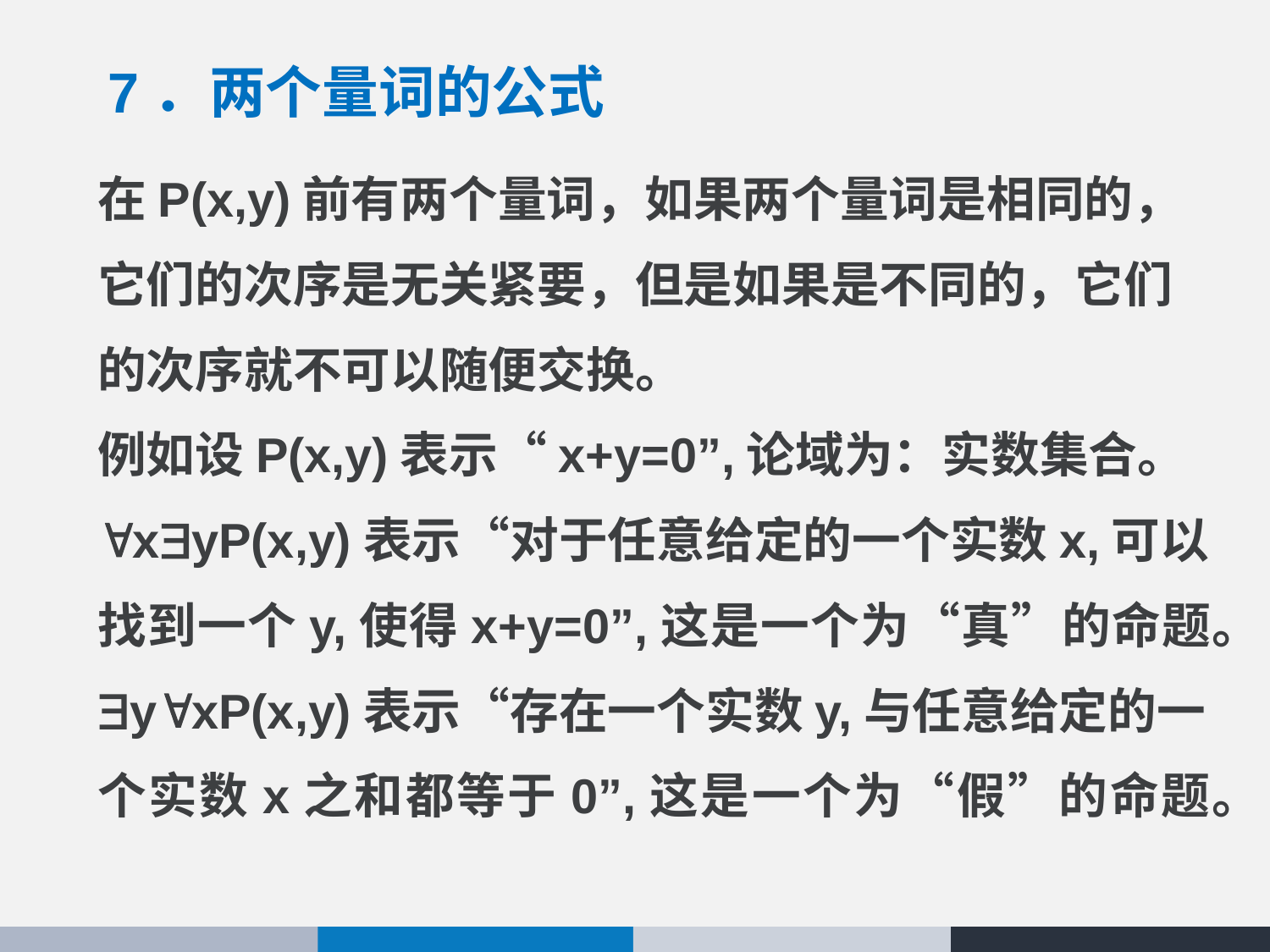

# 7．两个量词的公式
在P(x,y)前有两个量词，如果两个量词是相同的，
它们的次序是无关紧要，但是如果是不同的，它们
的次序就不可以随便交换。
例如设P(x,y)表示“x+y=0”,论域为：实数集合。
∀x∃yP(x,y)表示“对于任意给定的一个实数x,可以
找到一个y,使得x+y=0”,这是一个为“真”的命题。
∃y∀xP(x,y)表示“存在一个实数y,与任意给定的一
个实数x之和都等于0”,这是一个为“假”的命题。